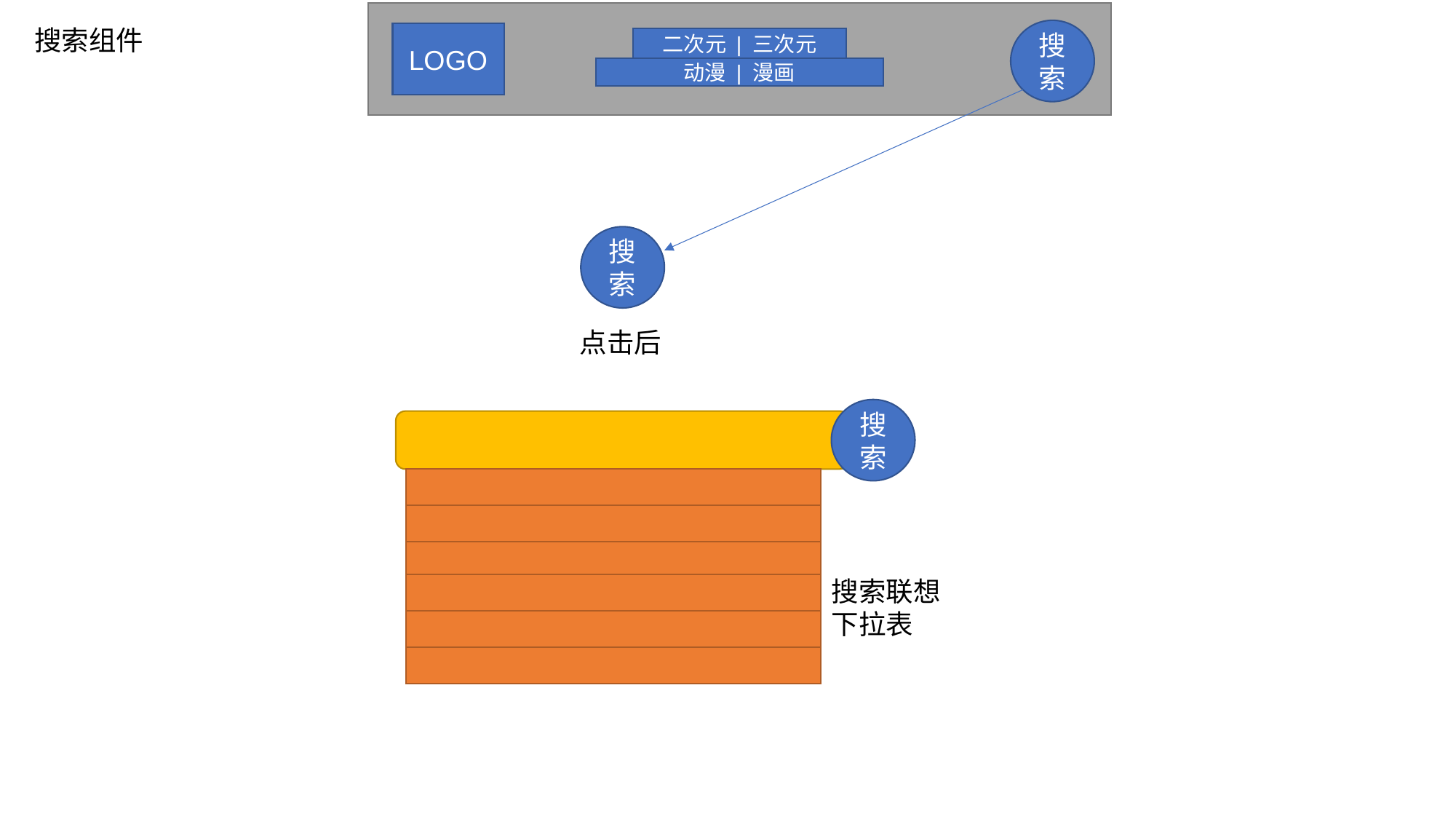

搜索组件
搜索
LOGO
二次元 | 三次元
动漫 | 漫画
搜索
点击后
搜索

搜索联想下拉表